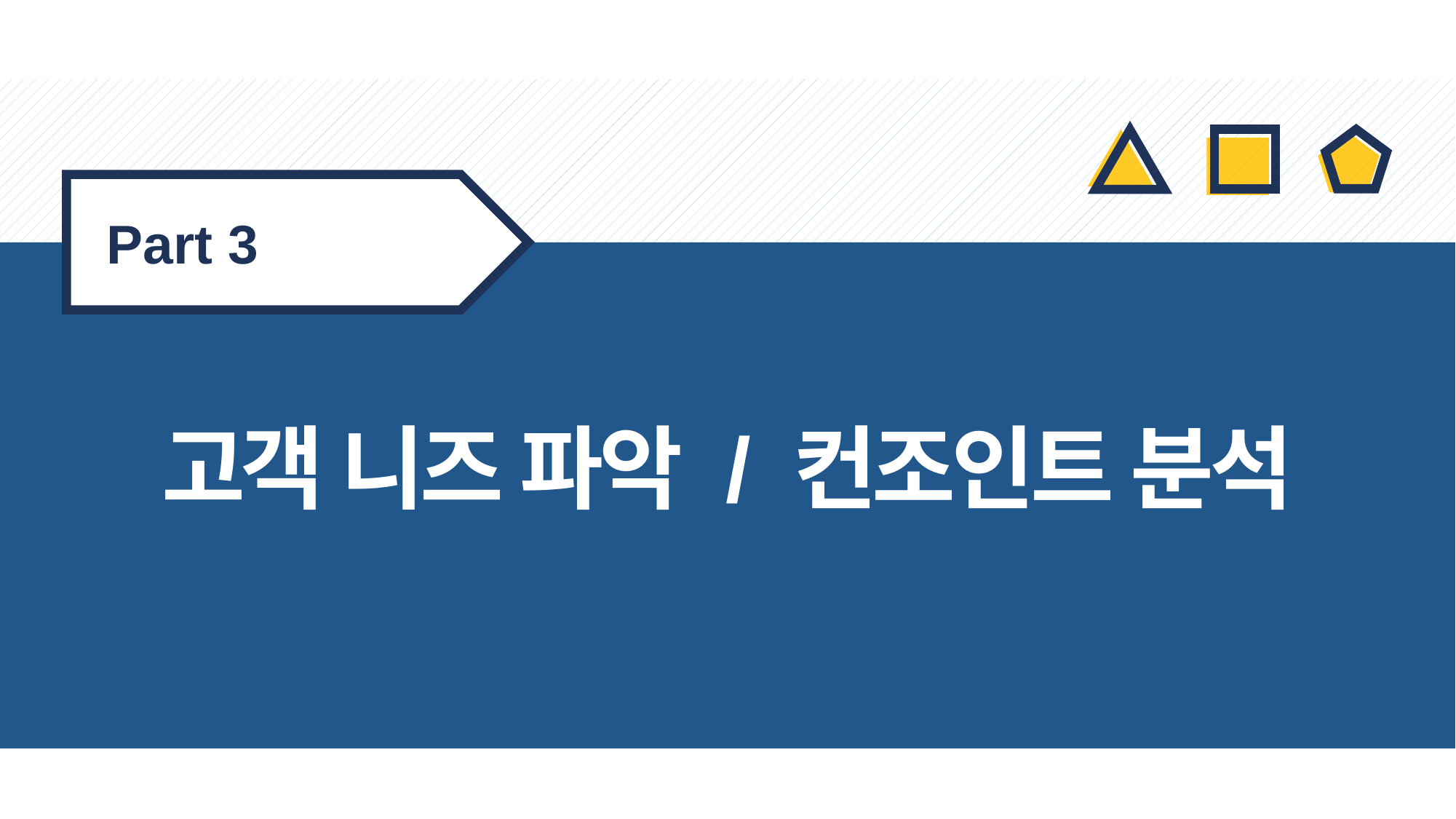

Part 3

고객 니즈 파악 / 컨조인트 분석